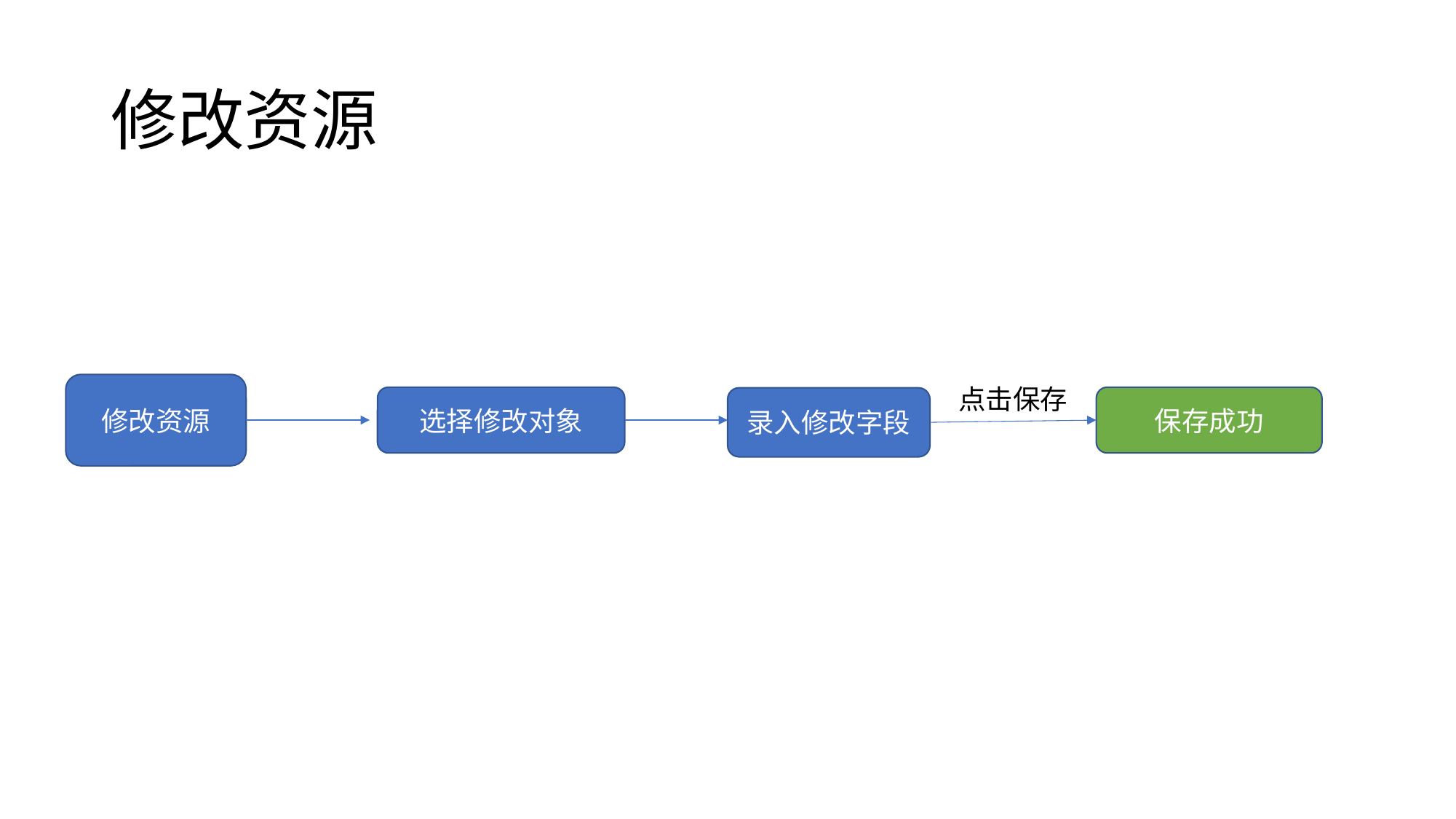

# 修改资源
修改资源
点击保存
选择修改对象
保存成功
录入修改字段